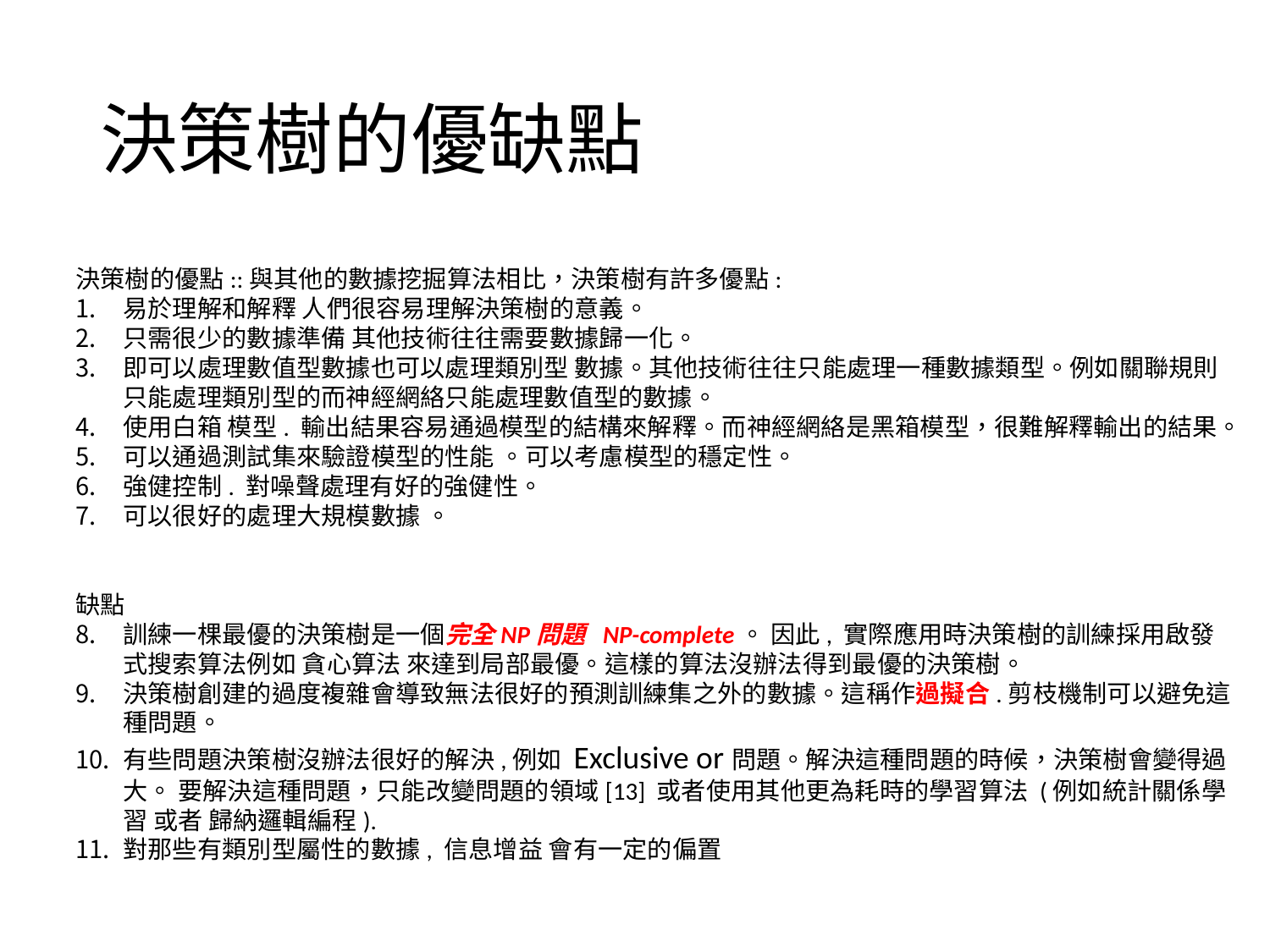

# 決策樹的優缺點
決策樹的優點::與其他的數據挖掘算法相比，決策樹有許多優點:
易於理解和解釋 人們很容易理解決策樹的意義。
只需很少的數據準備 其他技術往往需要數據歸一化。
即可以處理數值型數據也可以處理類別型 數據。其他技術往往只能處理一種數據類型。例如關聯規則只能處理類別型的而神經網絡只能處理數值型的數據。
使用白箱 模型. 輸出結果容易通過模型的結構來解釋。而神經網絡是黑箱模型，很難解釋輸出的結果。
可以通過測試集來驗證模型的性能 。可以考慮模型的穩定性。
強健控制. 對噪聲處理有好的強健性。
可以很好的處理大規模數據 。

缺點
訓練一棵最優的決策樹是一個完全NP問題  NP-complete。 因此, 實際應用時決策樹的訓練採用啟發式搜索算法例如 貪心算法 來達到局部最優。這樣的算法沒辦法得到最優的決策樹。
決策樹創建的過度複雜會導致無法很好的預測訓練集之外的數據。這稱作過擬合.剪枝機制可以避免這種問題。
有些問題決策樹沒辦法很好的解決,例如 Exclusive or問題。解決這種問題的時候，決策樹會變得過大。 要解決這種問題，只能改變問題的領域[13] 或者使用其他更為耗時的學習算法 (例如統計關係學習 或者 歸納邏輯編程).
對那些有類別型屬性的數據, 信息增益 會有一定的偏置